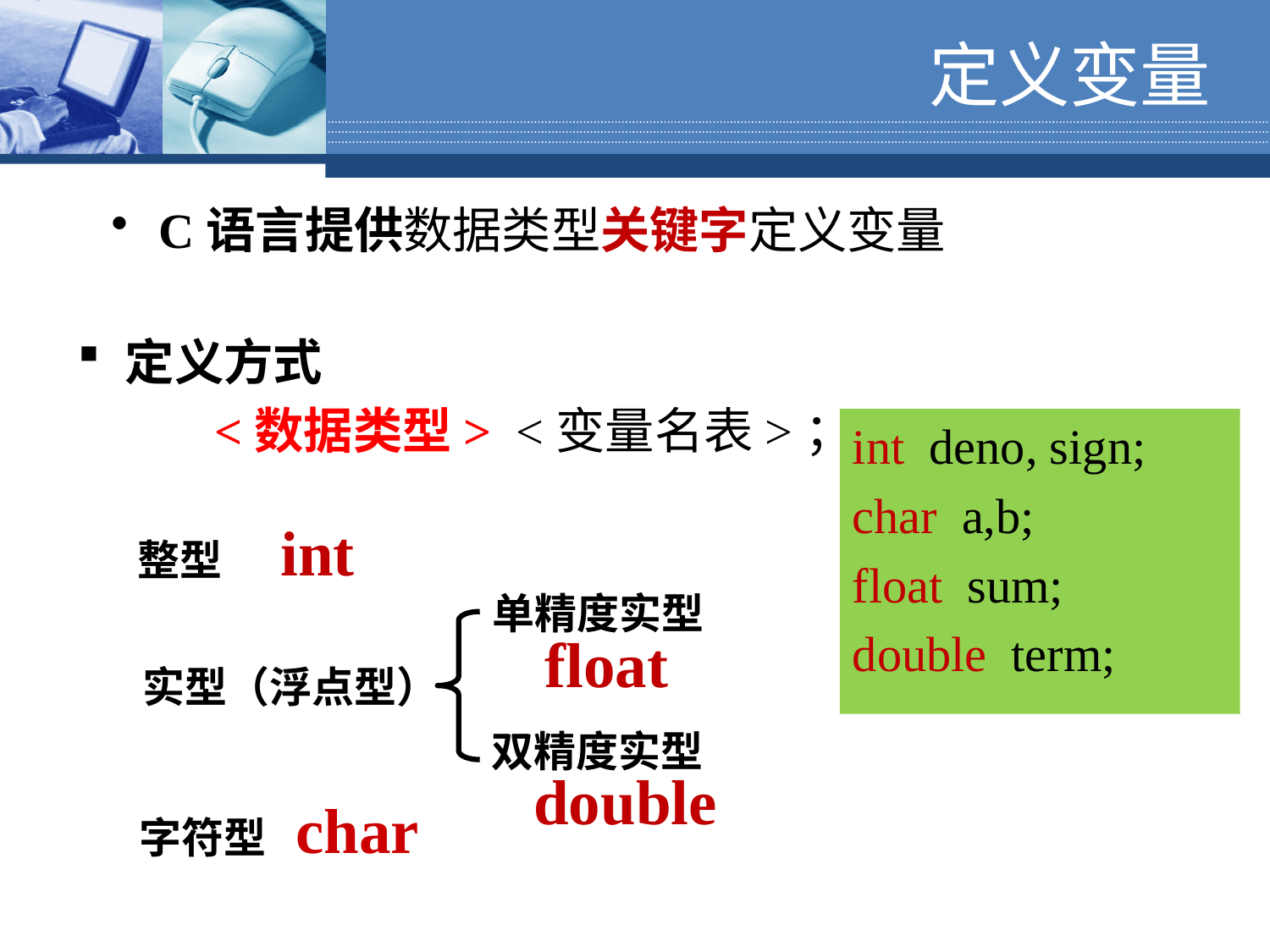

# 定义变量

定义方式
      <数据类型>  <变量名表>；

C语言提供数据类型关键字定义变量

int  deno, sign;
char  a,b;
float  sum;
double  term;

整型    int
实型（浮点型）
单精度实型
     float

双精度实型
    double
字符型  char